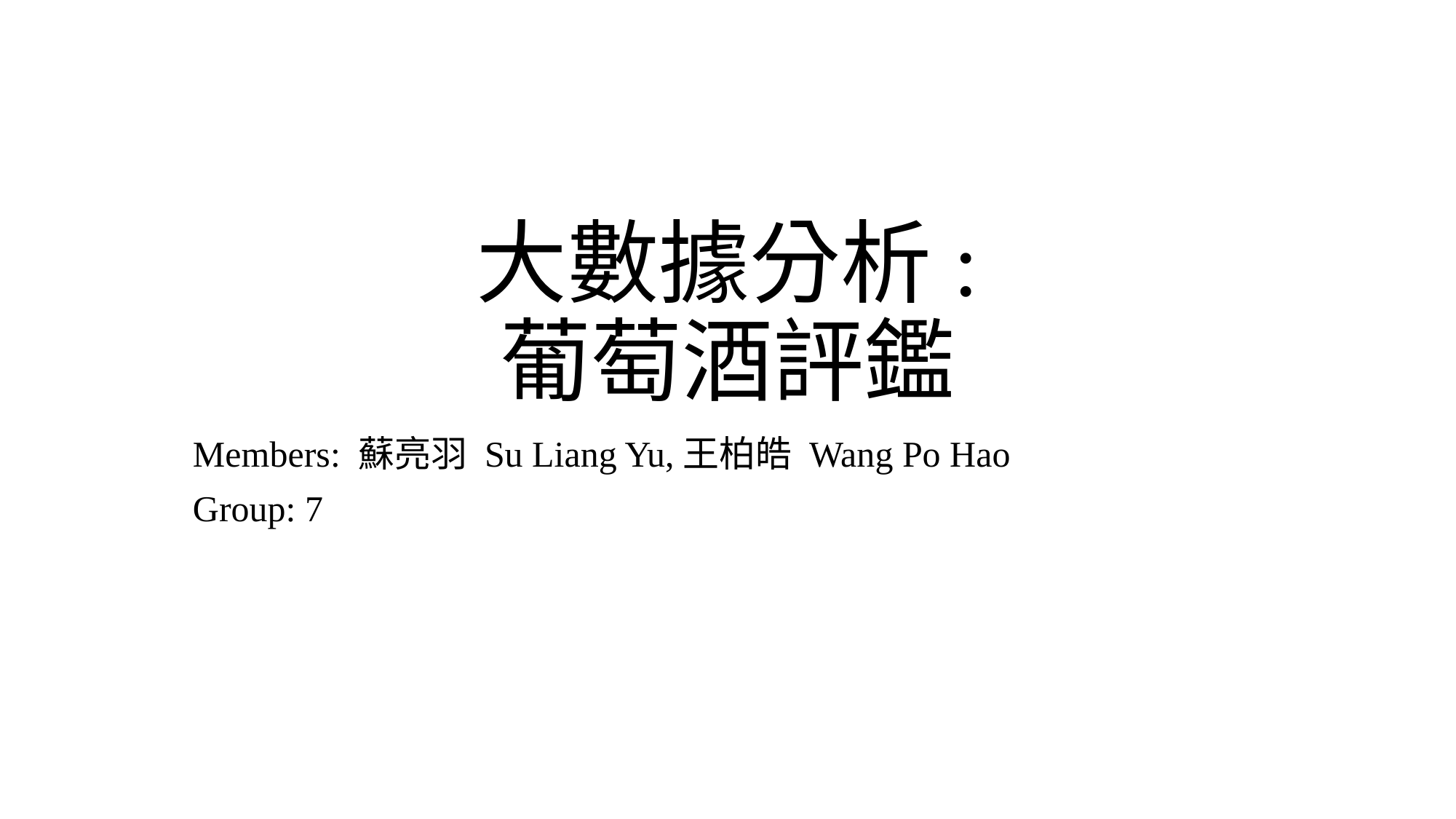

# 大數據分析: 葡萄酒評鑑
Members: 蘇亮羽 Su Liang Yu,王柏皓 Wang Po Hao
Group: 7